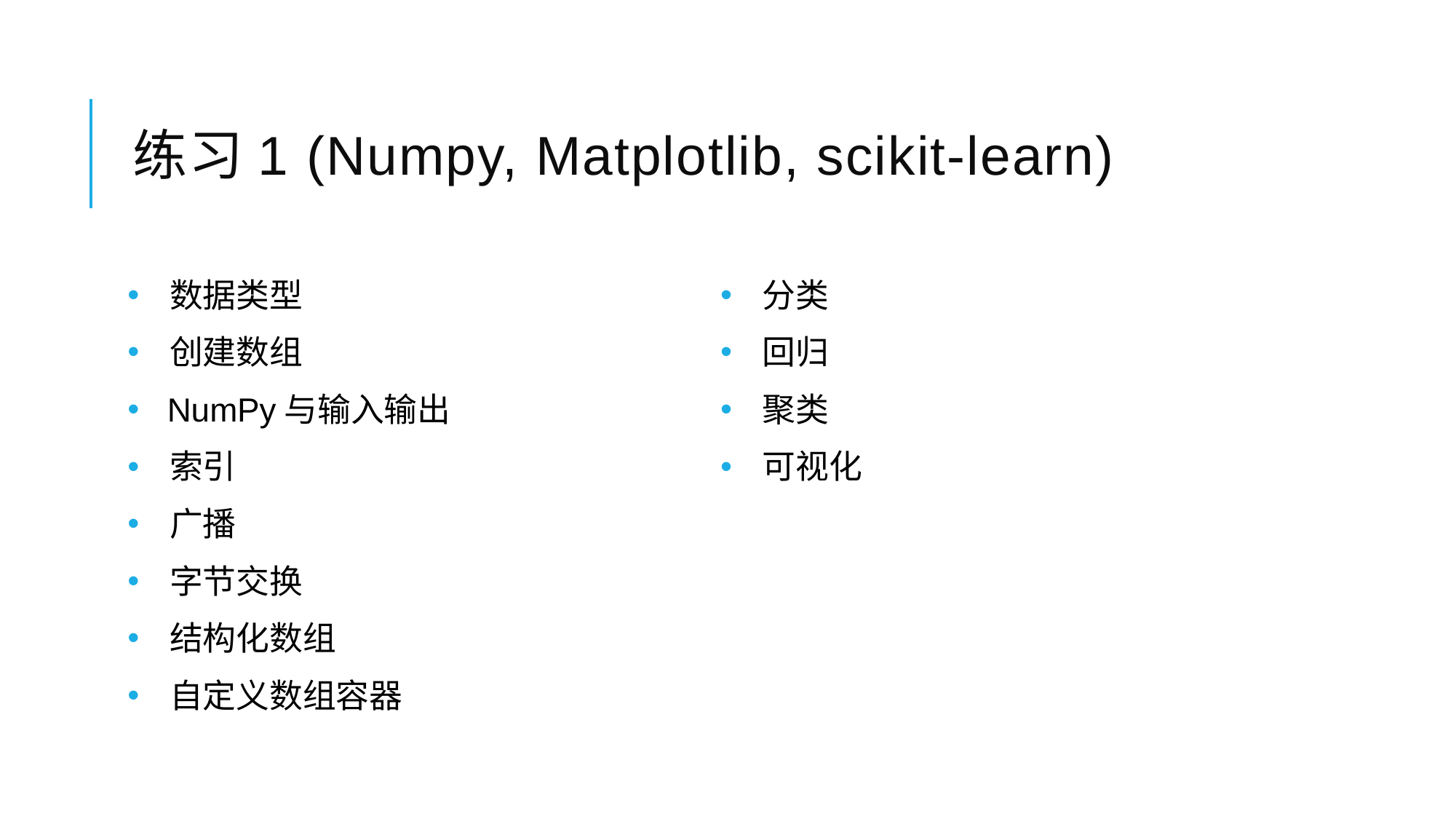

# 练习1 (Numpy, Matplotlib, scikit-learn)
   数据类型
   创建数组
   NumPy与输入输出
   索引
   广播
   字节交换
   结构化数组
   自定义数组容器
   分类
   回归
   聚类
   可视化